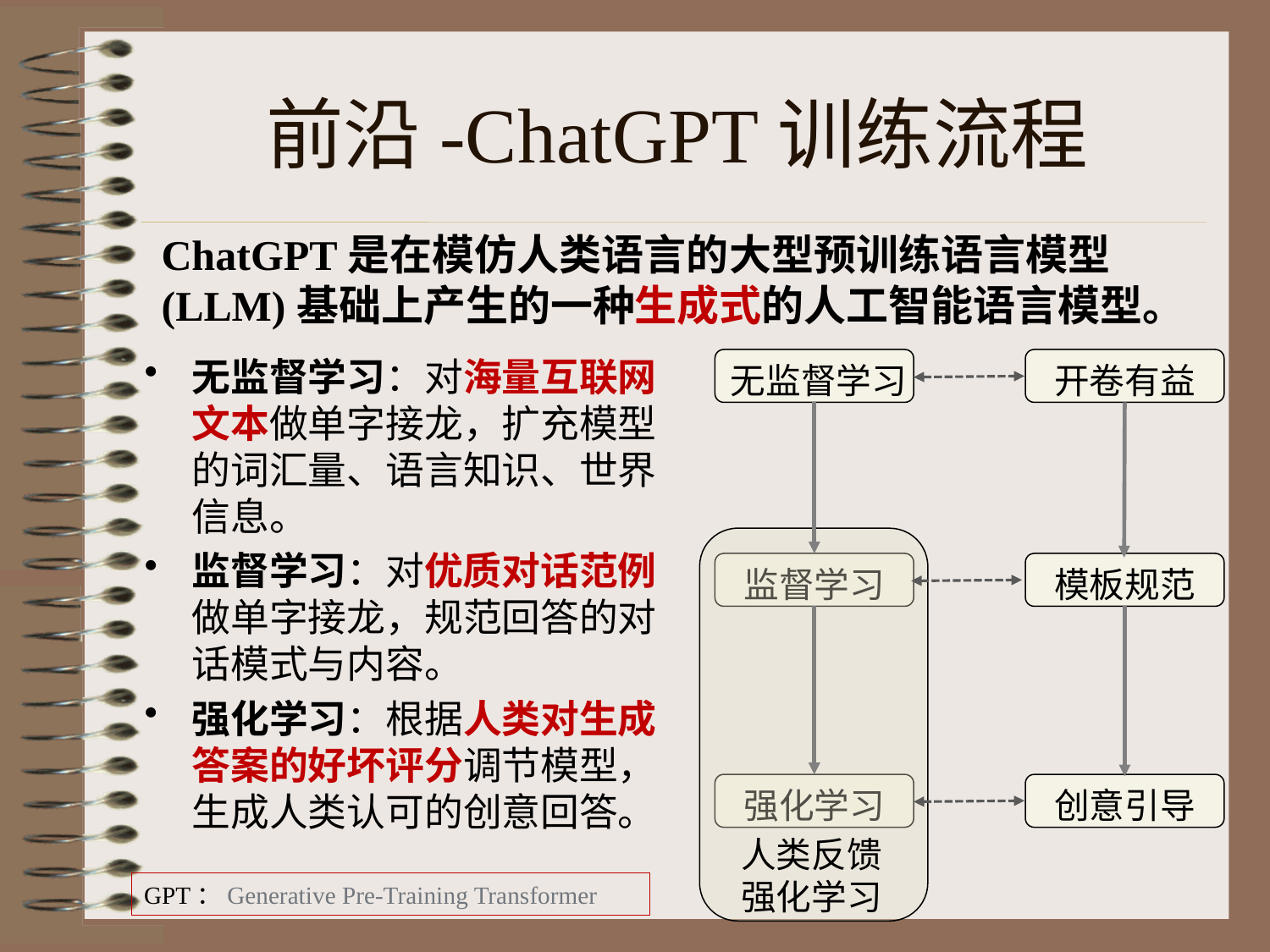

# 前沿-ChatGPT训练流程
ChatGPT是在模仿人类语言的大型预训练语言模型(LLM)基础上产生的一种生成式的人工智能语言模型。
无监督学习：对海量互联网文本做单字接龙，扩充模型的词汇量、语言知识、世界信息。
监督学习：对优质对话范例做单字接龙，规范回答的对话模式与内容。
强化学习：根据人类对生成答案的好坏评分调节模型，生成人类认可的创意回答。
无监督学习
开卷有益

监督学习
模板规范
强化学习
创意引导
人类反馈
强化学习
GPT：Generative Pre-Training Transformer